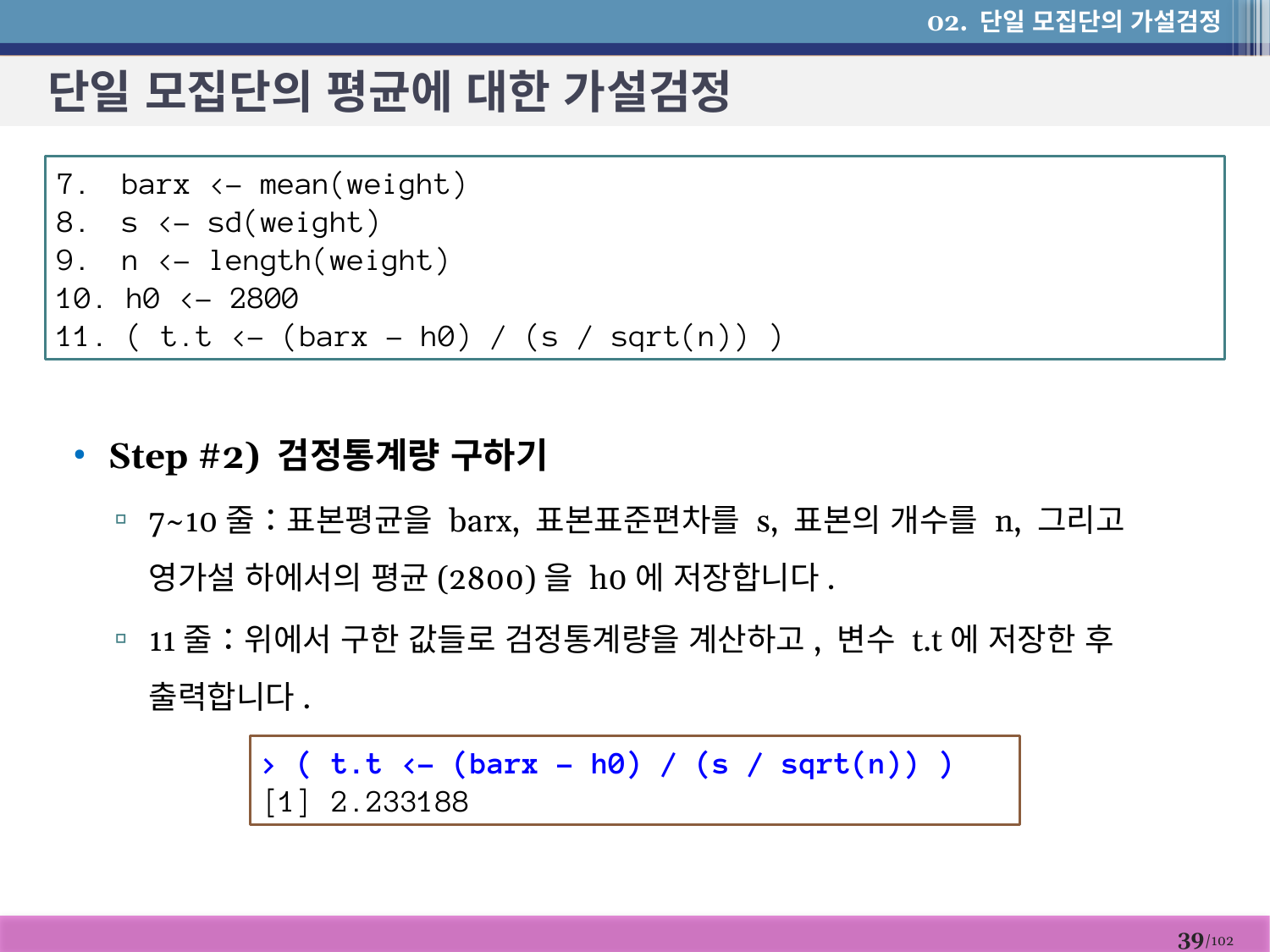

02. 단일 모집단의 가설검정
# 단일 모집단의 평균에 대한 가설검정
 barx <- mean(weight)
 s <- sd(weight)
 n <- length(weight)
 h0 <- 2800
 ( t.t <- (barx - h0) / (s / sqrt(n)) )
Step #2) 검정통계량 구하기
7~10줄：표본평균을 barx, 표본표준편차를 s, 표본의 개수를 n, 그리고 영가설 하에서의 평균(2800)을 h0에 저장합니다.
11줄：위에서 구한 값들로 검정통계량을 계산하고, 변수 t.t에 저장한 후 출력합니다.
> ( t.t <- (barx - h0) / (s / sqrt(n)) )
[1] 2.233188